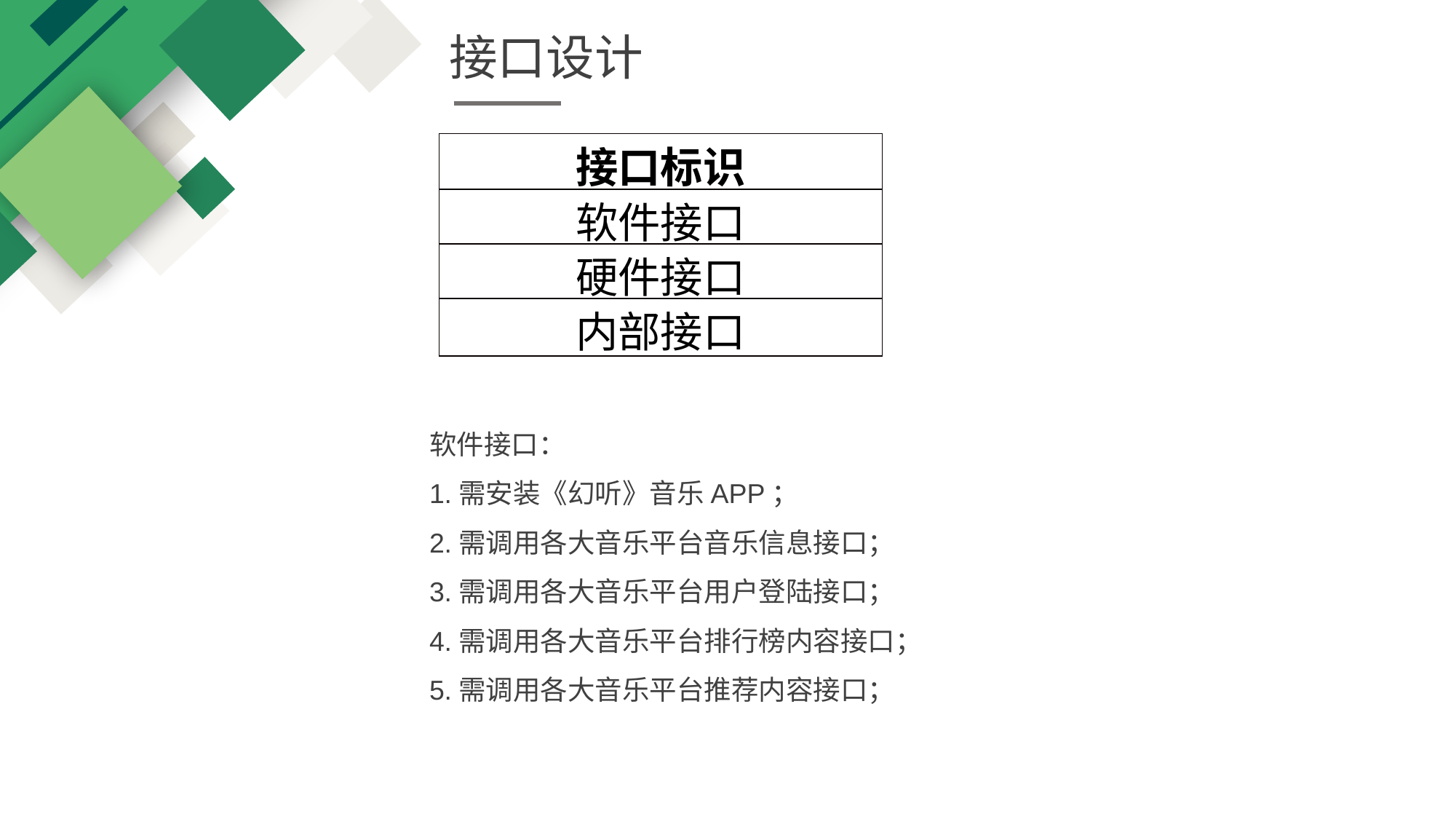

接口设计
| 接口标识 |
| --- |
| 软件接口 |
| 硬件接口 |
| 内部接口 |
软件接口：
1.需安装《幻听》音乐APP；
2.需调用各大音乐平台音乐信息接口；
3.需调用各大音乐平台用户登陆接口；
4.需调用各大音乐平台排行榜内容接口；
5.需调用各大音乐平台推荐内容接口；